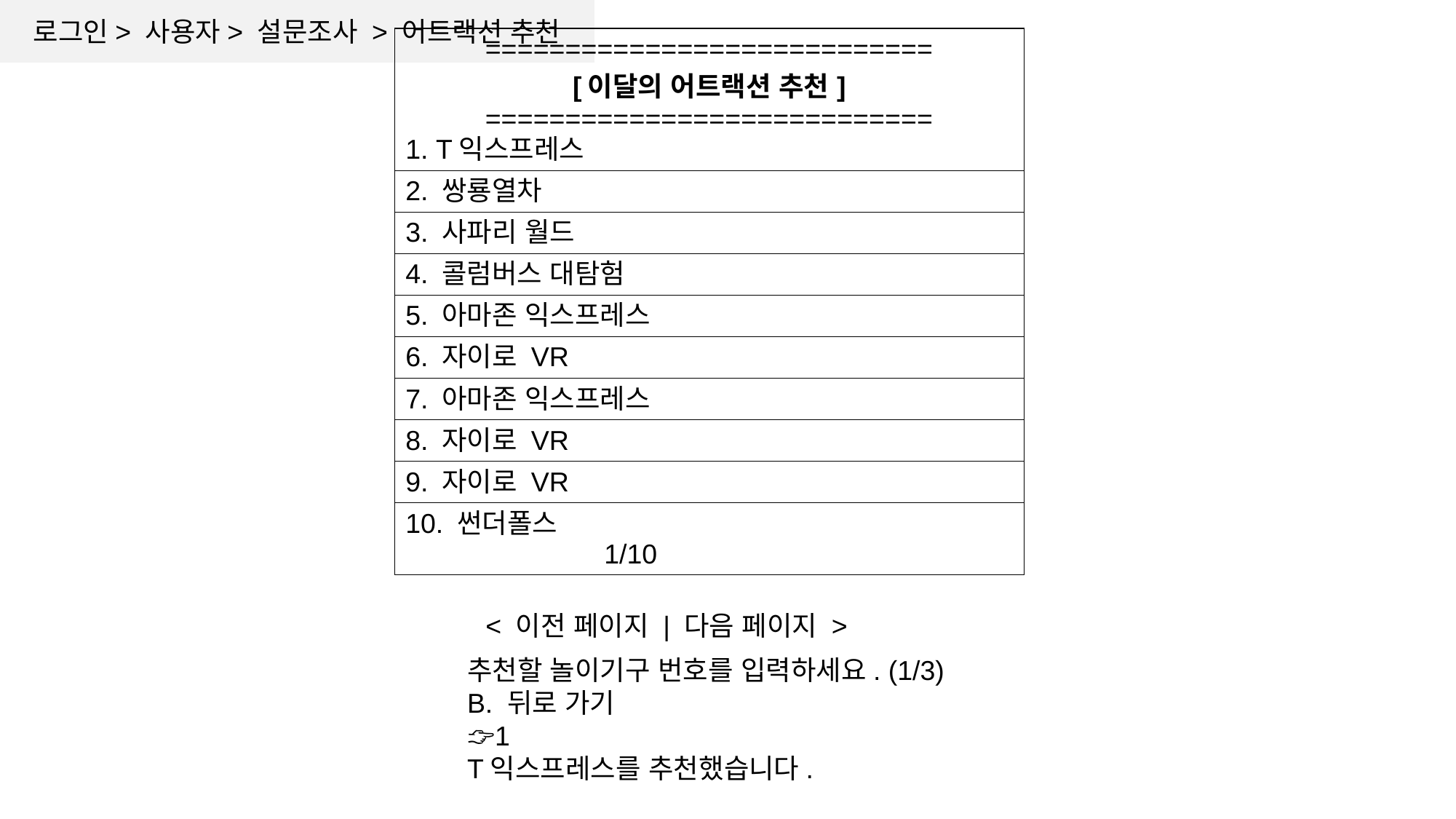

로그인> 사용자> 설문조사 > 어트랙션 추천
| ============================ [이달의 어트랙션 추천] ============================ 1. T익스프레스​ |
| --- |
| 2. 쌍룡열차​ |
| 3. 사파리 월드​ |
| 4. 콜럼버스 대탐험​ |
| 5. 아마존 익스프레스 |
| 6. 자이로 VR​ |
| 7. 아마존 익스프레스​ |
| 8. 자이로 VR​ |
| 9. 자이로 VR​ |
| 10. 썬더폴스​                           1/10 |
< 이전 페이지 | 다음 페이지 >​
추천할 놀이기구 번호를 입력하세요. (1/3)​
B. 뒤로 가기
👉1​
T익스프레스를 추천했습니다.